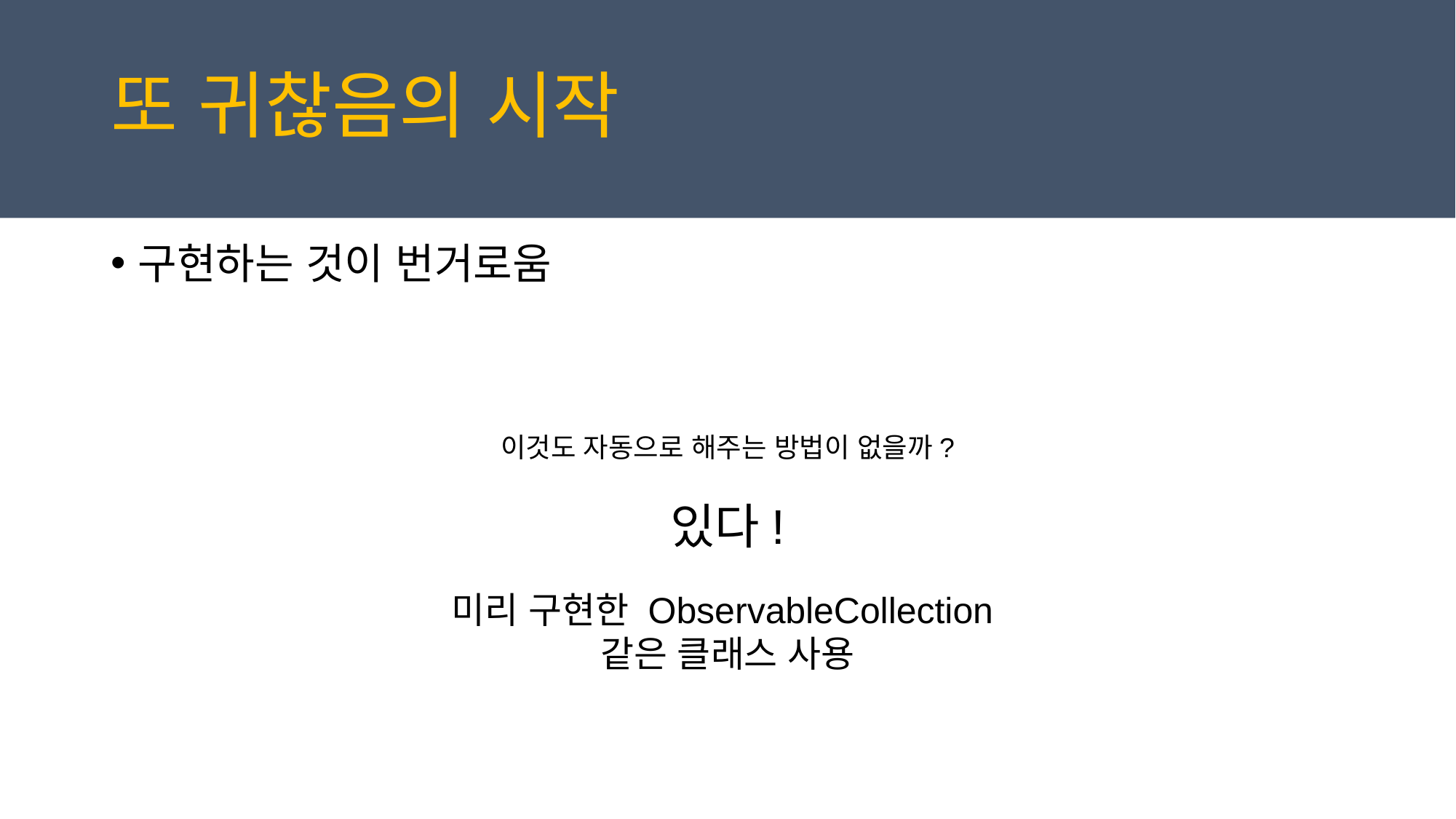

또 귀찮음의 시작
구현하는 것이 번거로움

이것도 자동으로 해주는 방법이 없을까?

있다!

미리 구현한 ObservableCollection
같은 클래스 사용